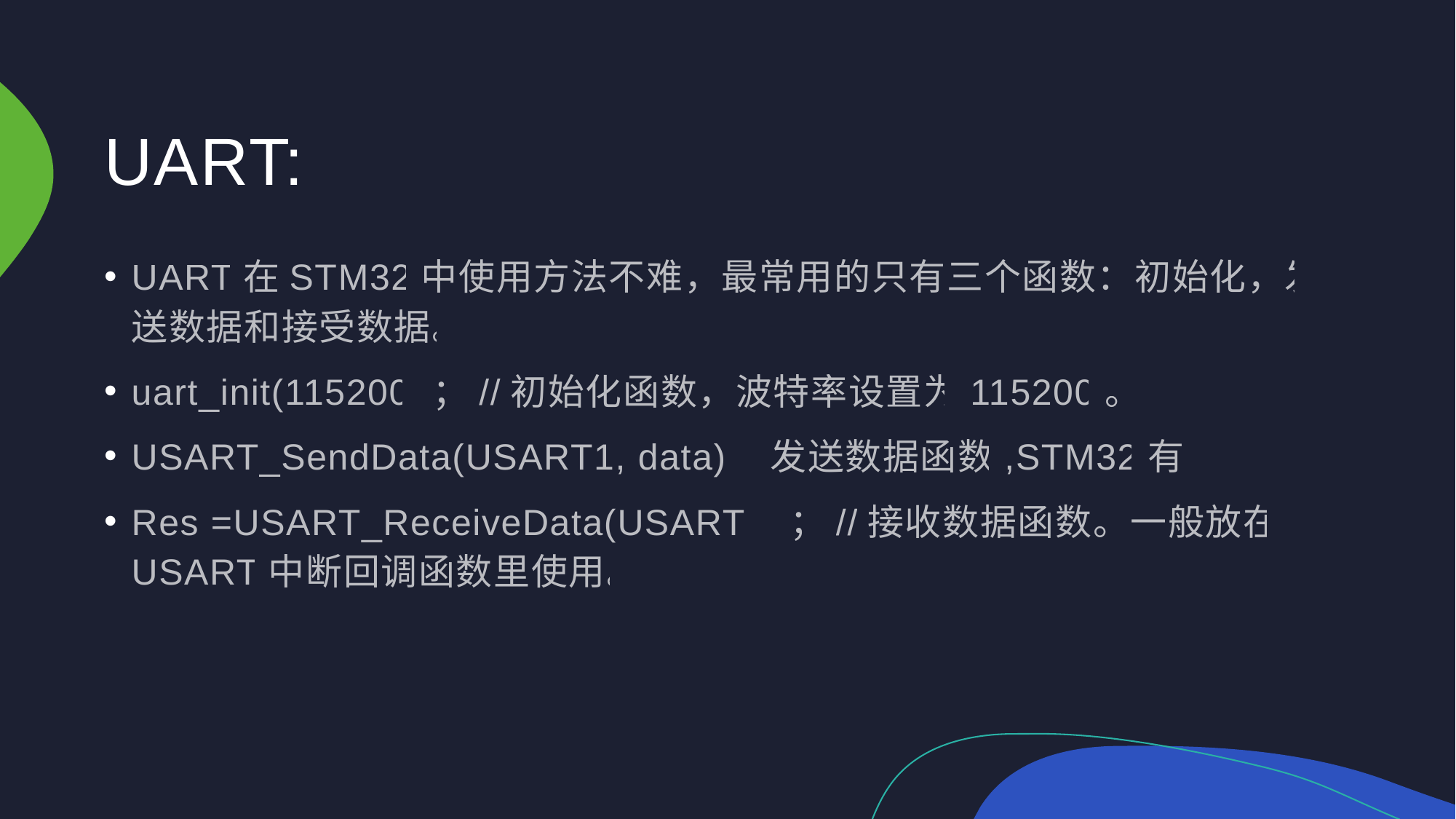

# UART:
UART在STM32中使用方法不难，最常用的只有三个函数：初始化，发送数据和接受数据。
uart_init(115200)；//初始化函数，波特率设置为115200。
USART_SendData(USART1, data);//发送数据函数,STM32有
Res =USART_ReceiveData(USART1)；//接收数据函数。一般放在USART中断回调函数里使用。